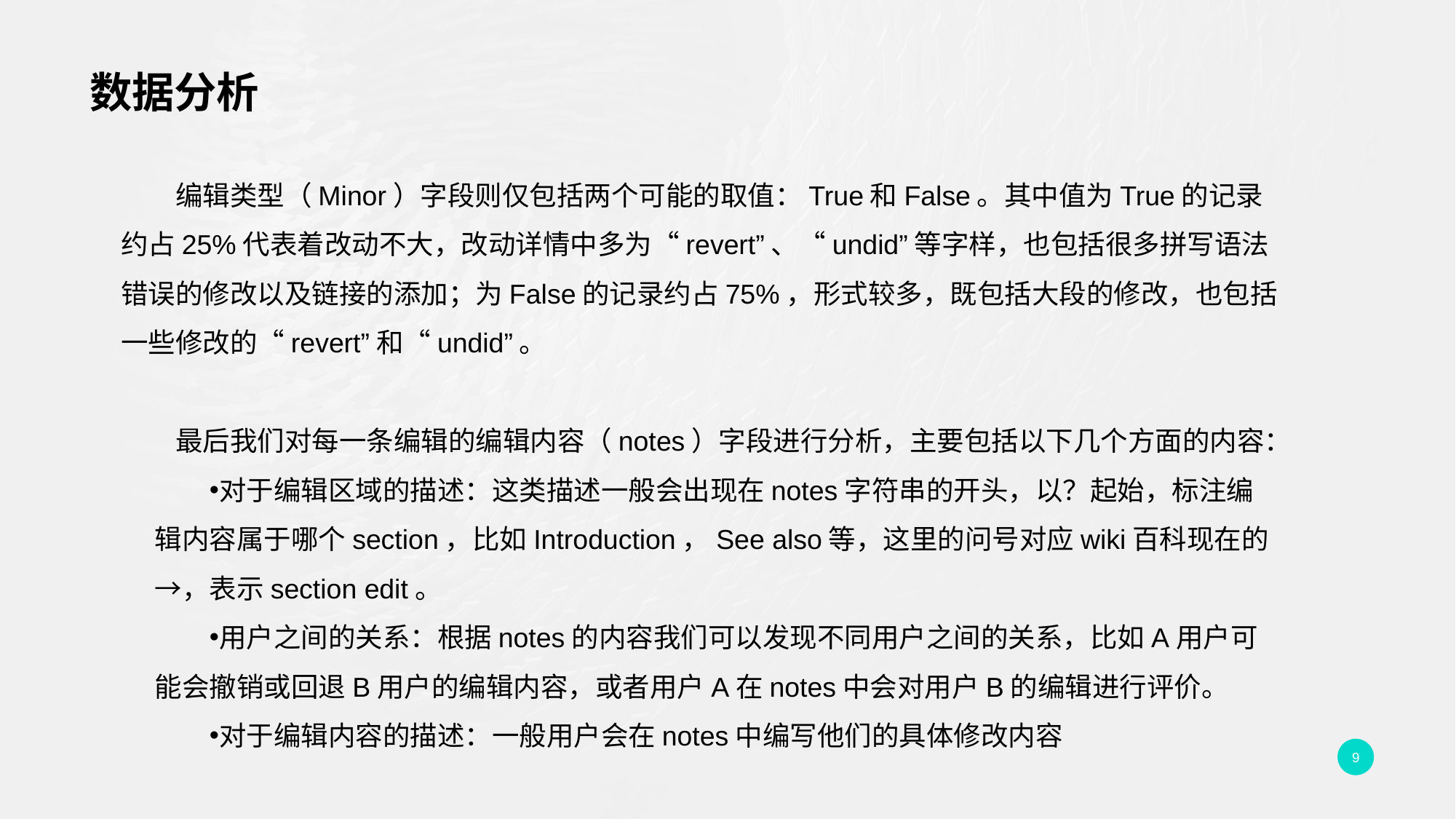

# 数据分析
编辑类型（Minor）字段则仅包括两个可能的取值：True和False。其中值为True的记录约占25%代表着改动不大，改动详情中多为“revert”、“undid”等字样，也包括很多拼写语法错误的修改以及链接的添加；为False的记录约占75%，形式较多，既包括大段的修改，也包括一些修改的“revert”和“undid”。

最后我们对每一条编辑的编辑内容（notes）字段进行分析，主要包括以下几个方面的内容：
对于编辑区域的描述：这类描述一般会出现在notes字符串的开头，以？起始，标注编辑内容属于哪个section，比如Introduction，See also等，这里的问号对应wiki百科现在的→，表示section edit。
用户之间的关系：根据notes的内容我们可以发现不同用户之间的关系，比如A用户可能会撤销或回退B用户的编辑内容，或者用户A在notes中会对用户B的编辑进行评价。
对于编辑内容的描述：一般用户会在notes中编写他们的具体修改内容
9